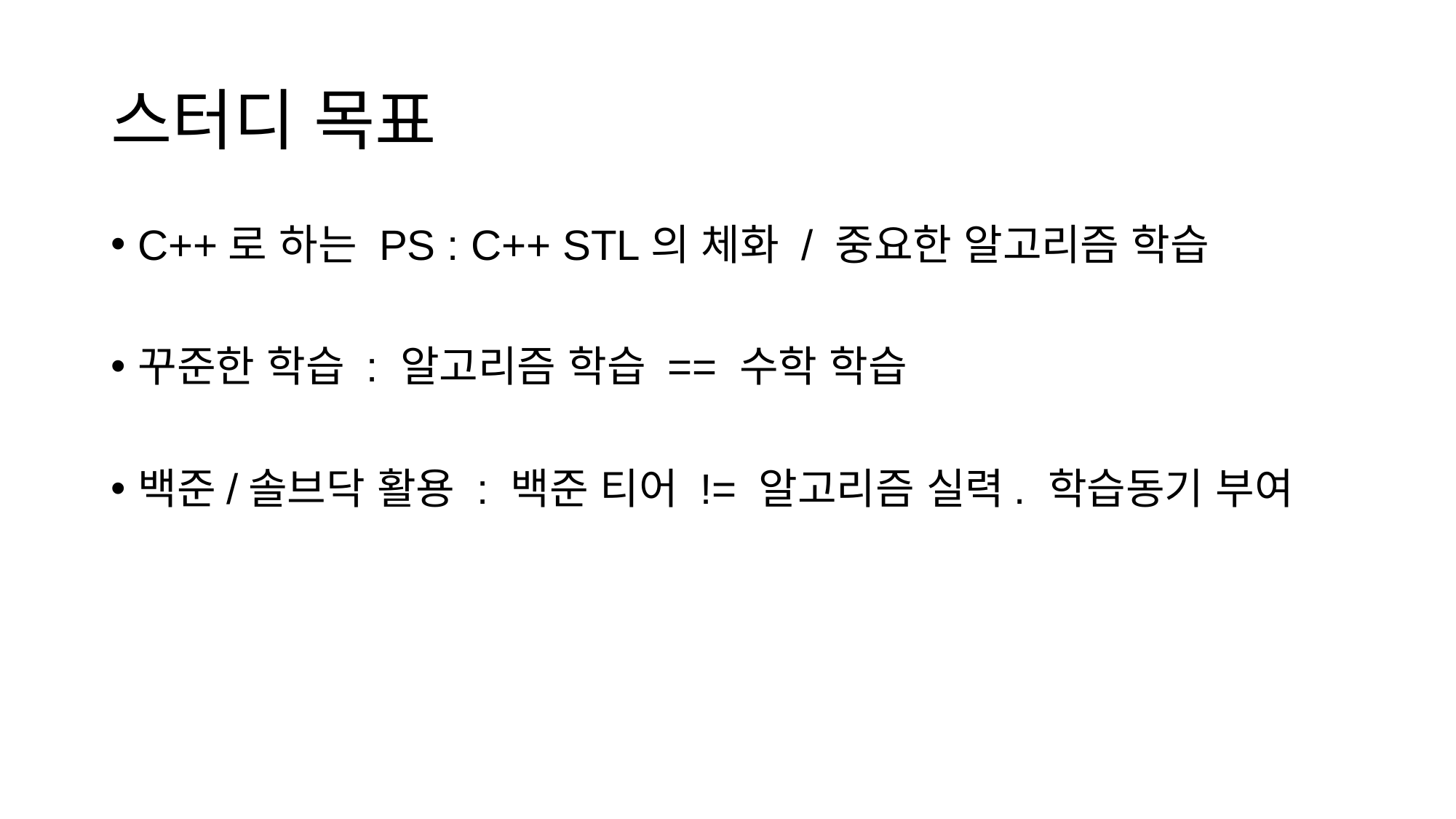

# 스터디 목표
C++로 하는 PS : C++ STL의 체화 / 중요한 알고리즘 학습

꾸준한 학습 : 알고리즘 학습 == 수학 학습

백준/솔브닥 활용 : 백준 티어 != 알고리즘 실력. 학습동기 부여